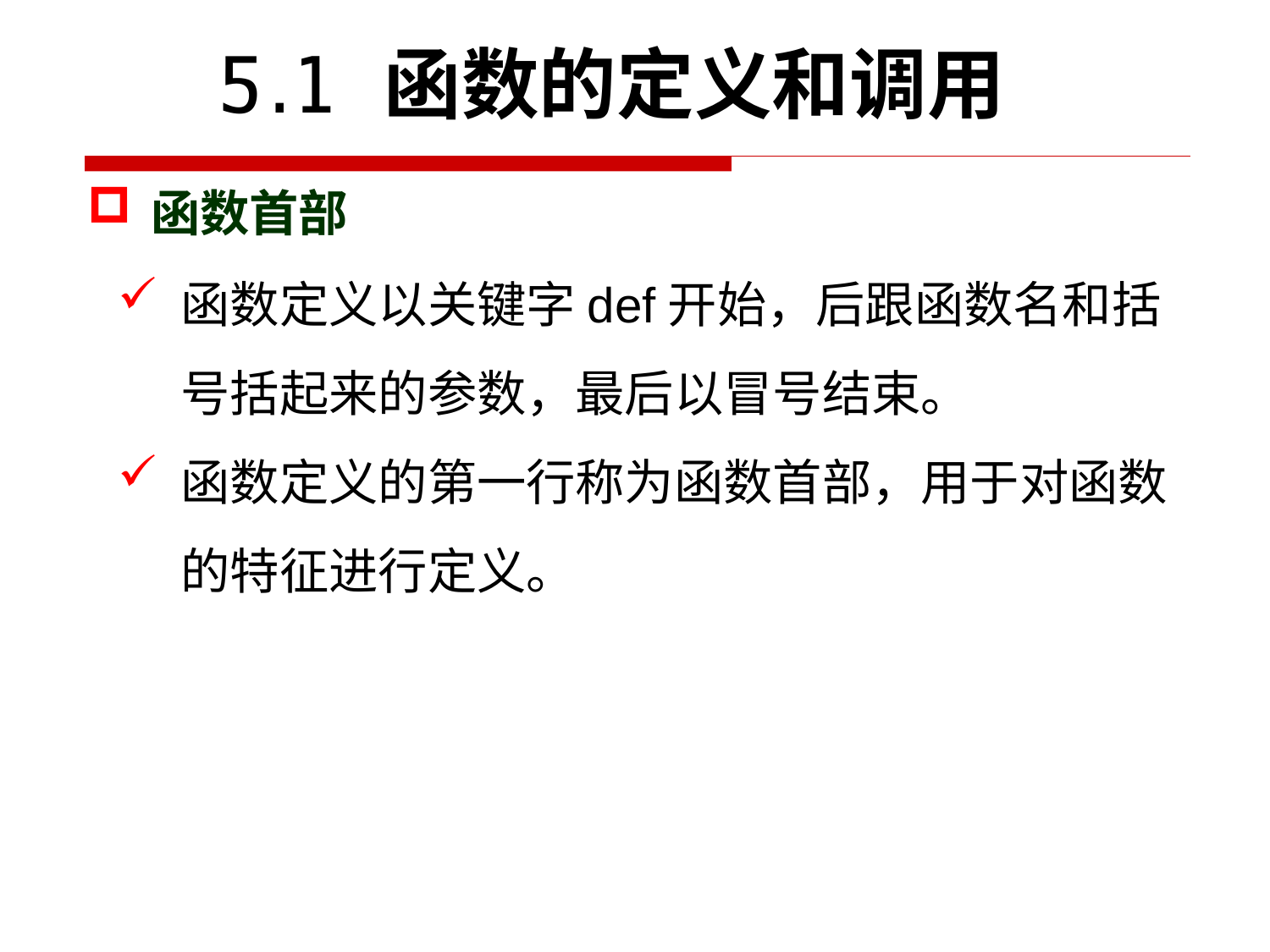

5.1 函数的定义和调用
函数首部
函数定义以关键字def开始，后跟函数名和括号括起来的参数，最后以冒号结束。
函数定义的第一行称为函数首部，用于对函数的特征进行定义。